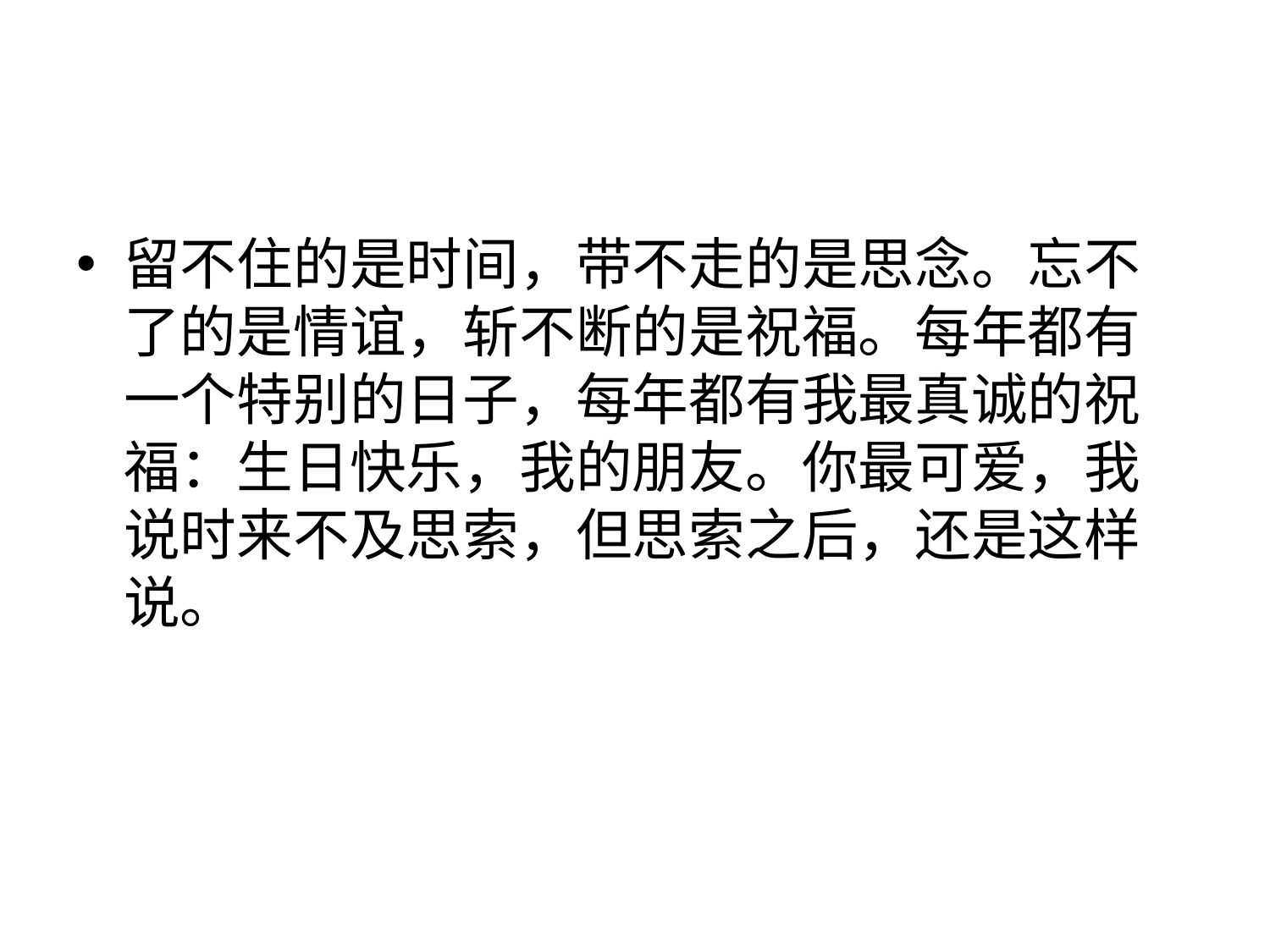

#
留不住的是时间，带不走的是思念。忘不了的是情谊，斩不断的是祝福。每年都有一个特别的日子，每年都有我最真诚的祝福：生日快乐，我的朋友。你最可爱，我说时来不及思索，但思索之后，还是这样说。